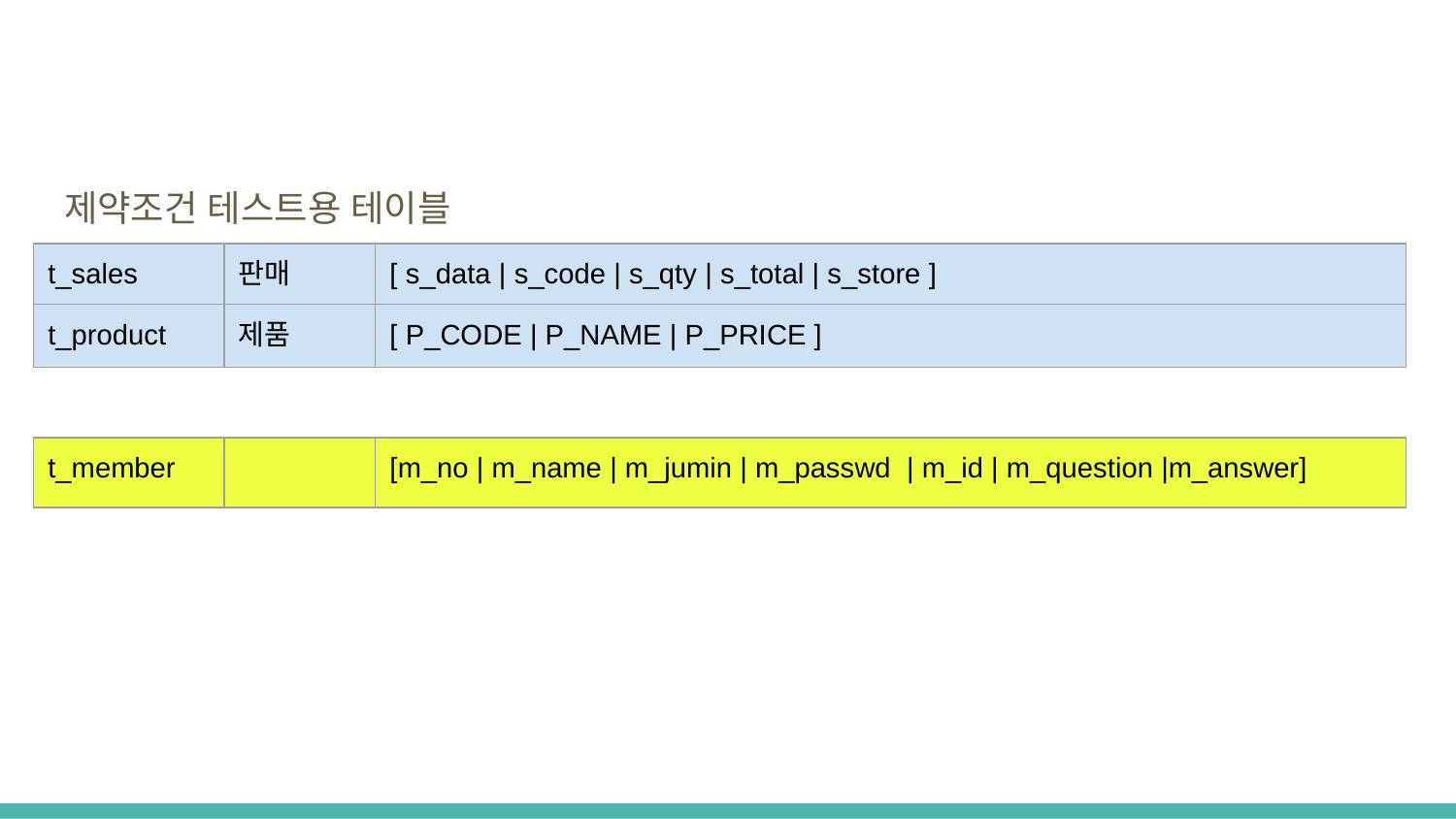

제약조건 테스트용 테이블
| t\_sales | 판매 | [ s\_data | s\_code | s\_qty | s\_total | s\_store ] |
| --- | --- | --- |
| t\_product | 제품 | [ P\_CODE | P\_NAME | P\_PRICE ] |
| t\_member |  | [m\_no | m\_name | m\_jumin | m\_passwd | m\_id | m\_question |m\_answer] |
| --- | --- | --- |